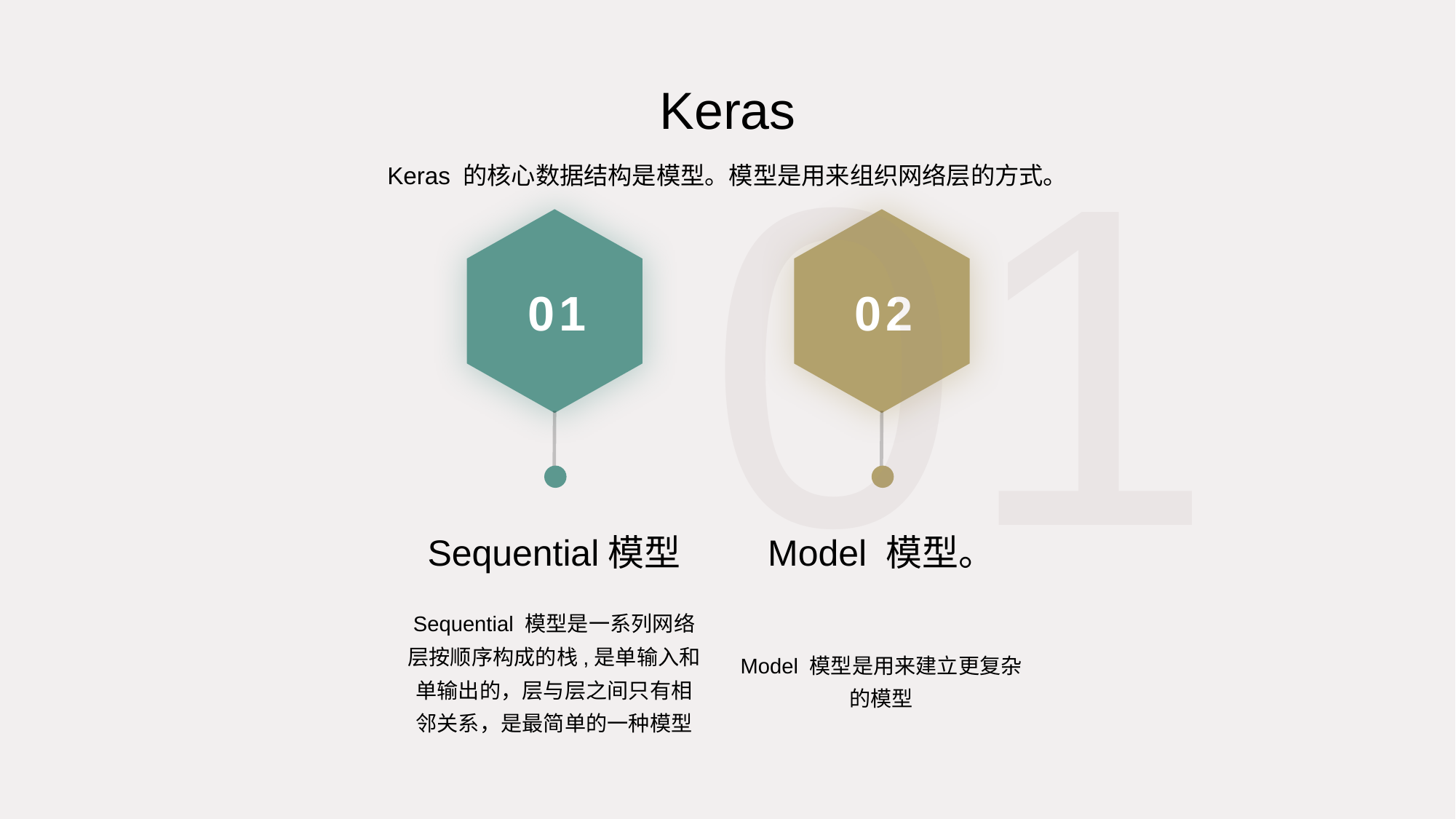

Keras
01
Keras 的核心数据结构是模型。模型是用来组织网络层的方式。

01
02

Sequential模型
Model 模型。
Sequential 模型是一系列网络层按顺序构成的栈,是单输入和单输出的，层与层之间只有相邻关系，是最简单的一种模型
Model 模型是用来建立更复杂的模型